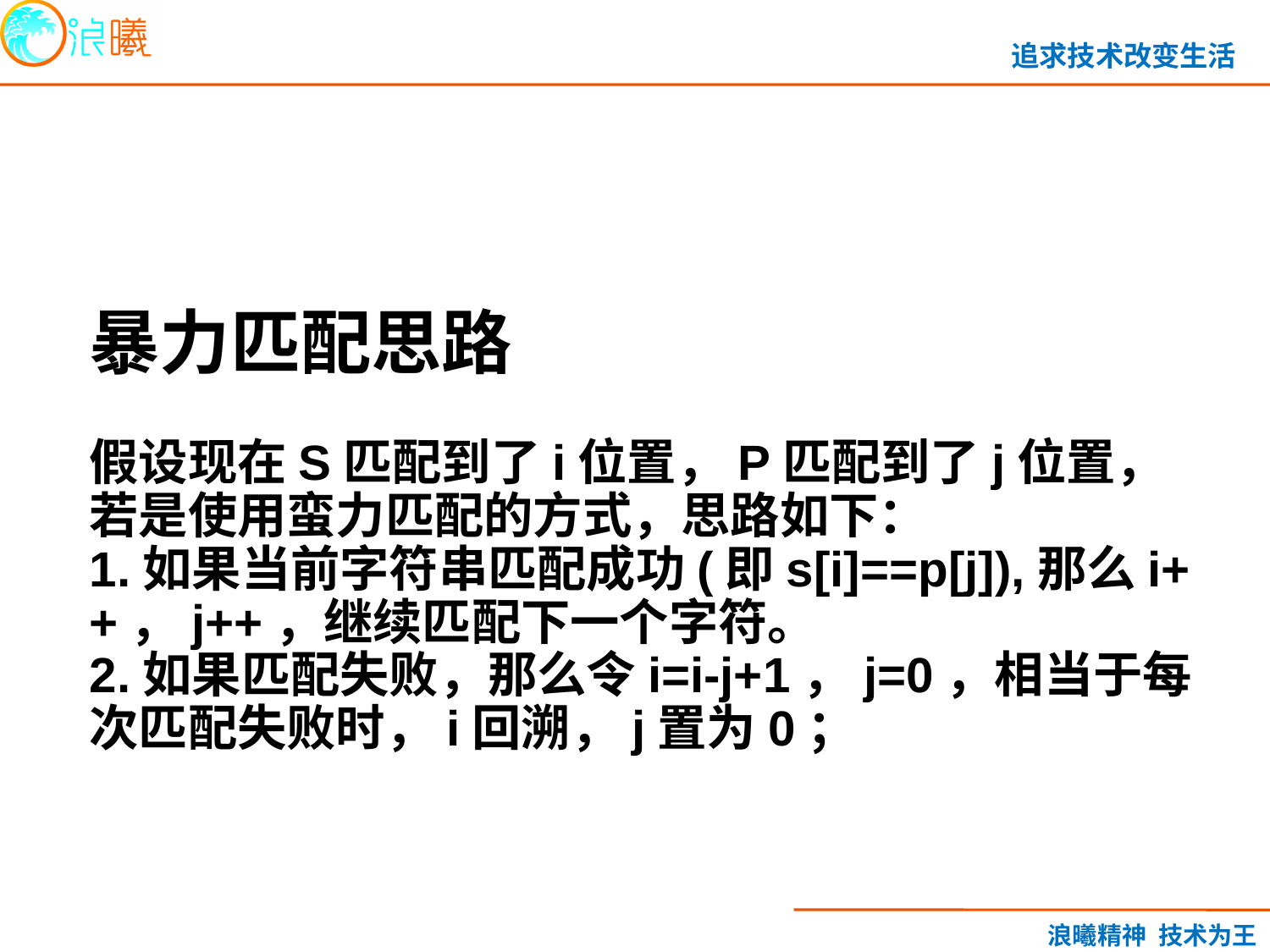

暴力匹配思路

假设现在S匹配到了i位置，P匹配到了j位置，若是使用蛮力匹配的方式，思路如下：
1.如果当前字符串匹配成功(即s[i]==p[j]),那么i++，j++，继续匹配下一个字符。
2.如果匹配失败，那么令i=i-j+1，j=0，相当于每次匹配失败时，i回溯，j置为0；